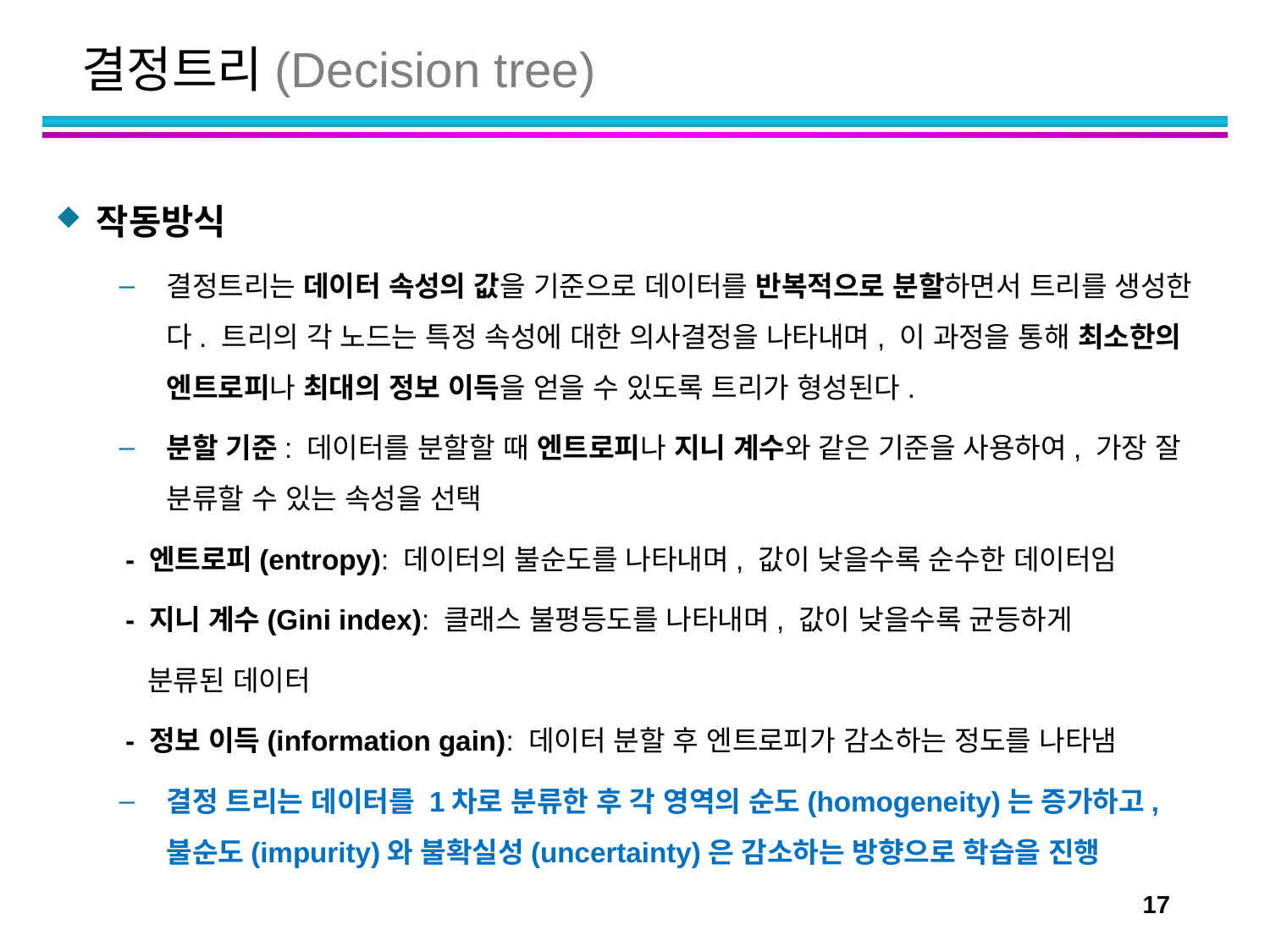

결정트리(Decision tree)
작동방식
결정트리는 데이터 속성의 값을 기준으로 데이터를 반복적으로 분할하면서 트리를 생성한다. 트리의 각 노드는 특정 속성에 대한 의사결정을 나타내며, 이 과정을 통해 최소한의 엔트로피나 최대의 정보 이득을 얻을 수 있도록 트리가 형성된다.
분할 기준: 데이터를 분할할 때 엔트로피나 지니 계수와 같은 기준을 사용하여, 가장 잘 분류할 수 있는 속성을 선택
   - 엔트로피(entropy): 데이터의 불순도를 나타내며, 값이 낮을수록 순수한 데이터임
   - 지니 계수(Gini index): 클래스 불평등도를 나타내며, 값이 낮을수록 균등하게
     분류된 데이터
   - 정보 이득(information gain): 데이터 분할 후 엔트로피가 감소하는 정도를 나타냄
결정 트리는 데이터를 1차로 분류한 후 각 영역의 순도(homogeneity)는 증가하고, 불순도(impurity)와 불확실성(uncertainty)은 감소하는 방향으로 학습을 진행

17